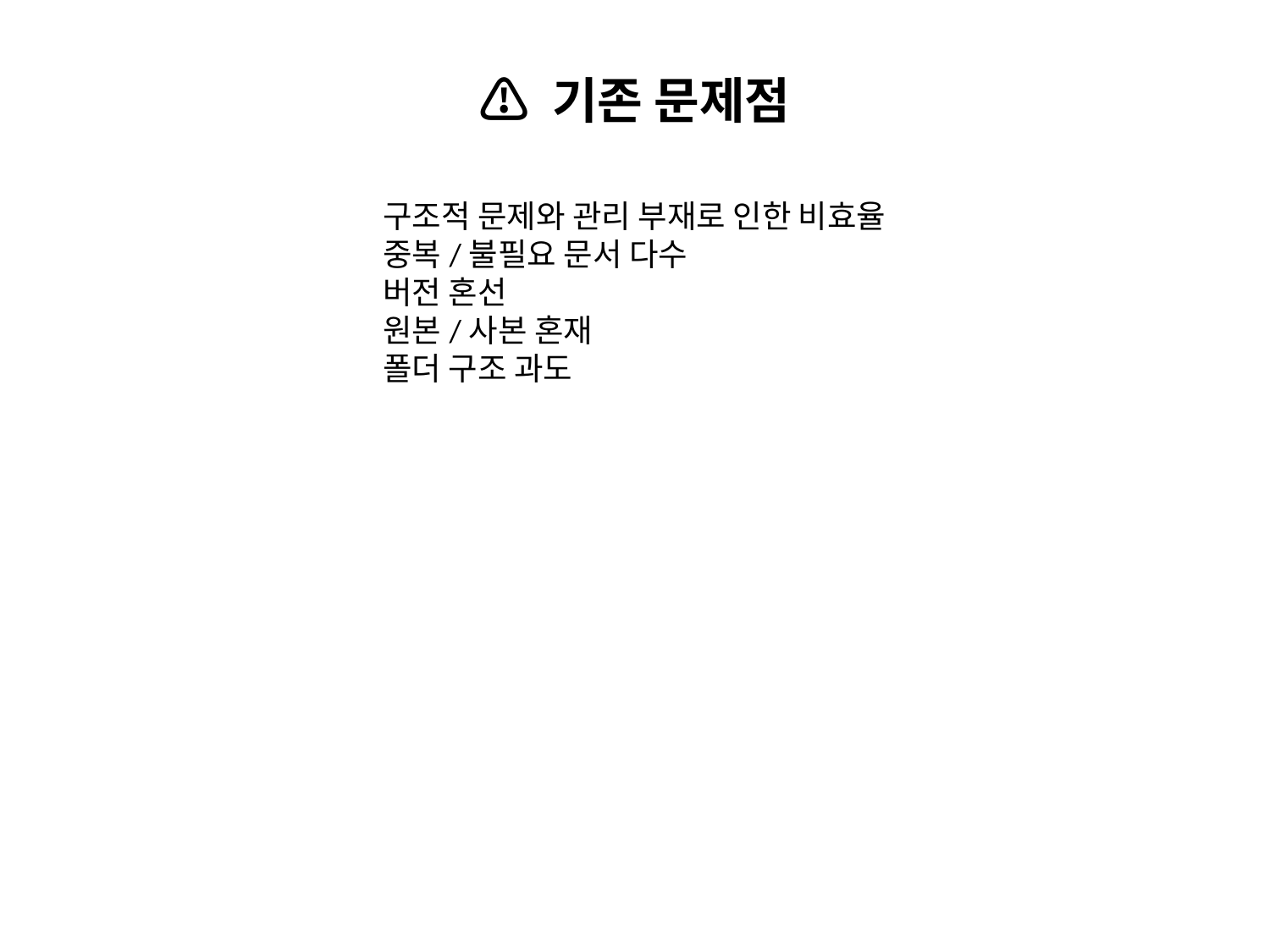

⚠️ 기존 문제점
구조적 문제와 관리 부재로 인한 비효율
중복/불필요 문서 다수
버전 혼선
원본/사본 혼재
폴더 구조 과도